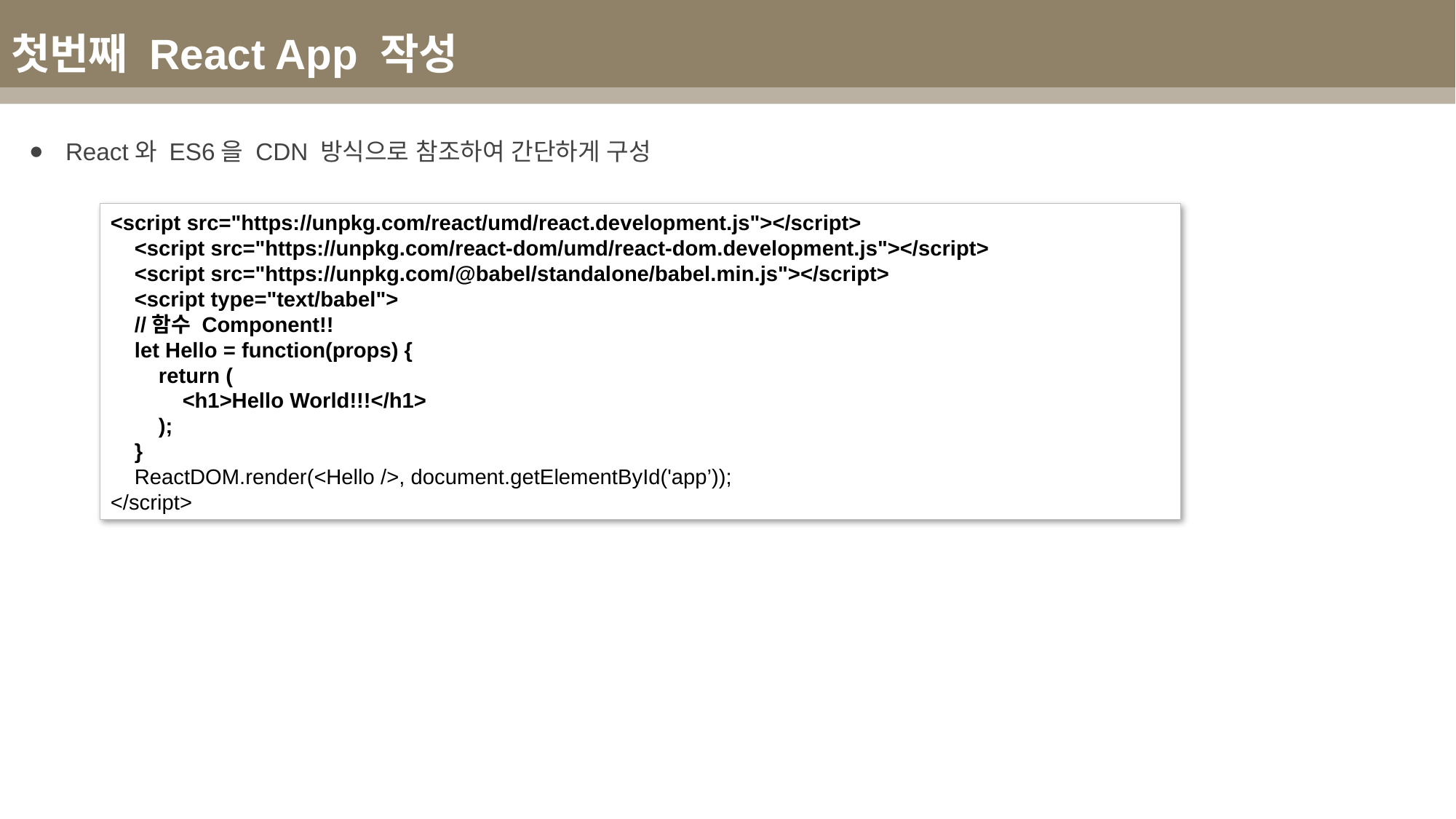

첫번째 React App 작성
React와 ES6을 CDN 방식으로 참조하여 간단하게 구성
<script src="https://unpkg.com/react/umd/react.development.js"></script>
    <script src="https://unpkg.com/react-dom/umd/react-dom.development.js"></script>
    <script src="https://unpkg.com/@babel/standalone/babel.min.js"></script>
    <script type="text/babel">
    //함수 Component!!
    let Hello = function(props) {
        return (
            <h1>Hello World!!!</h1>
        );
    }
    ReactDOM.render(<Hello />, document.getElementById('app’));
</script>